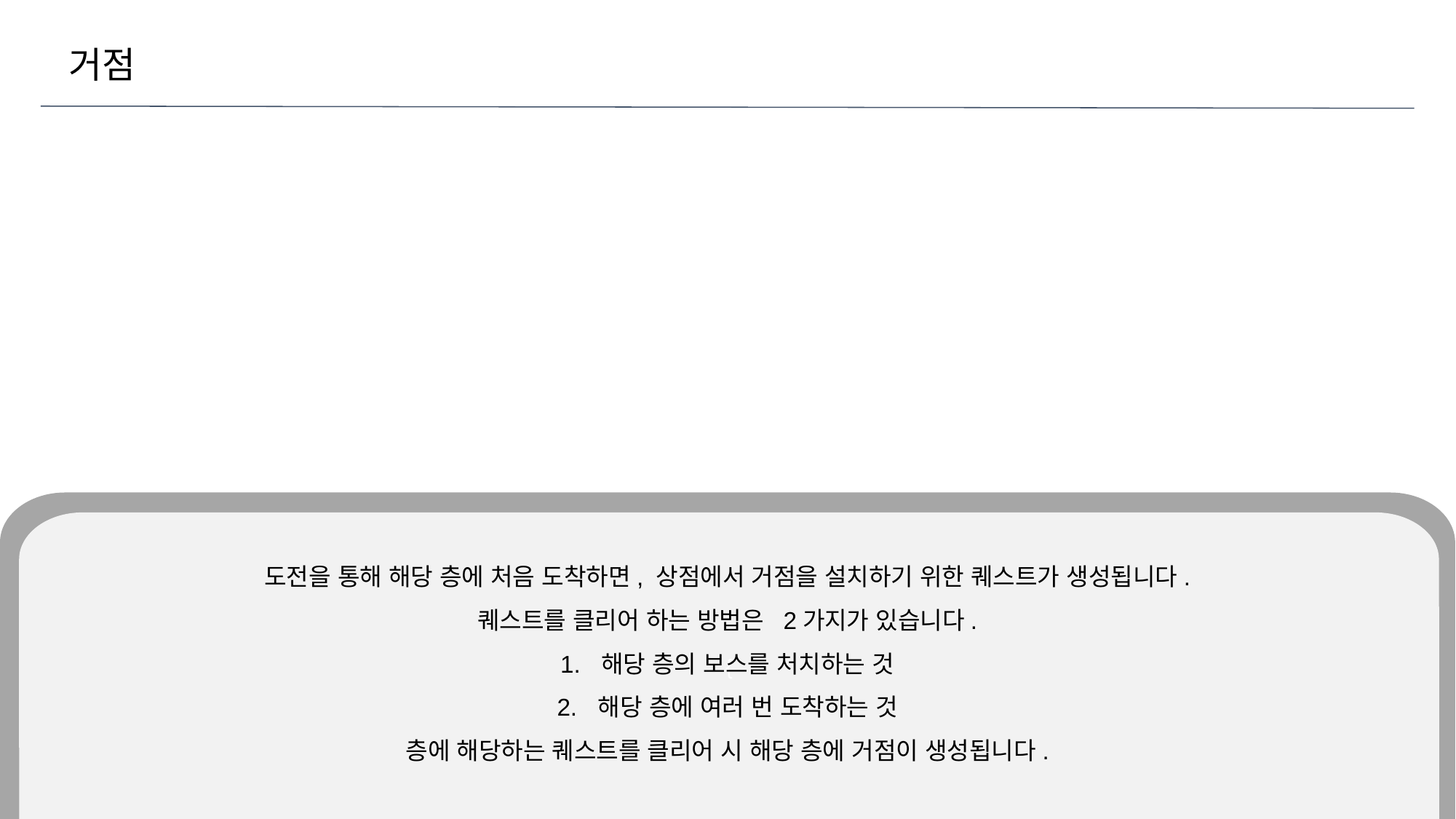

거점

{
도전을 통해 해당 층에 처음 도착하면, 상점에서 거점을 설치하기 위한 퀘스트가 생성됩니다.
퀘스트를 클리어 하는 방법은  2가지가 있습니다.
해당 층의 보스를 처치하는 것
해당 층에 여러 번 도착하는 것
층에 해당하는 퀘스트를 클리어 시 해당 층에 거점이 생성됩니다.